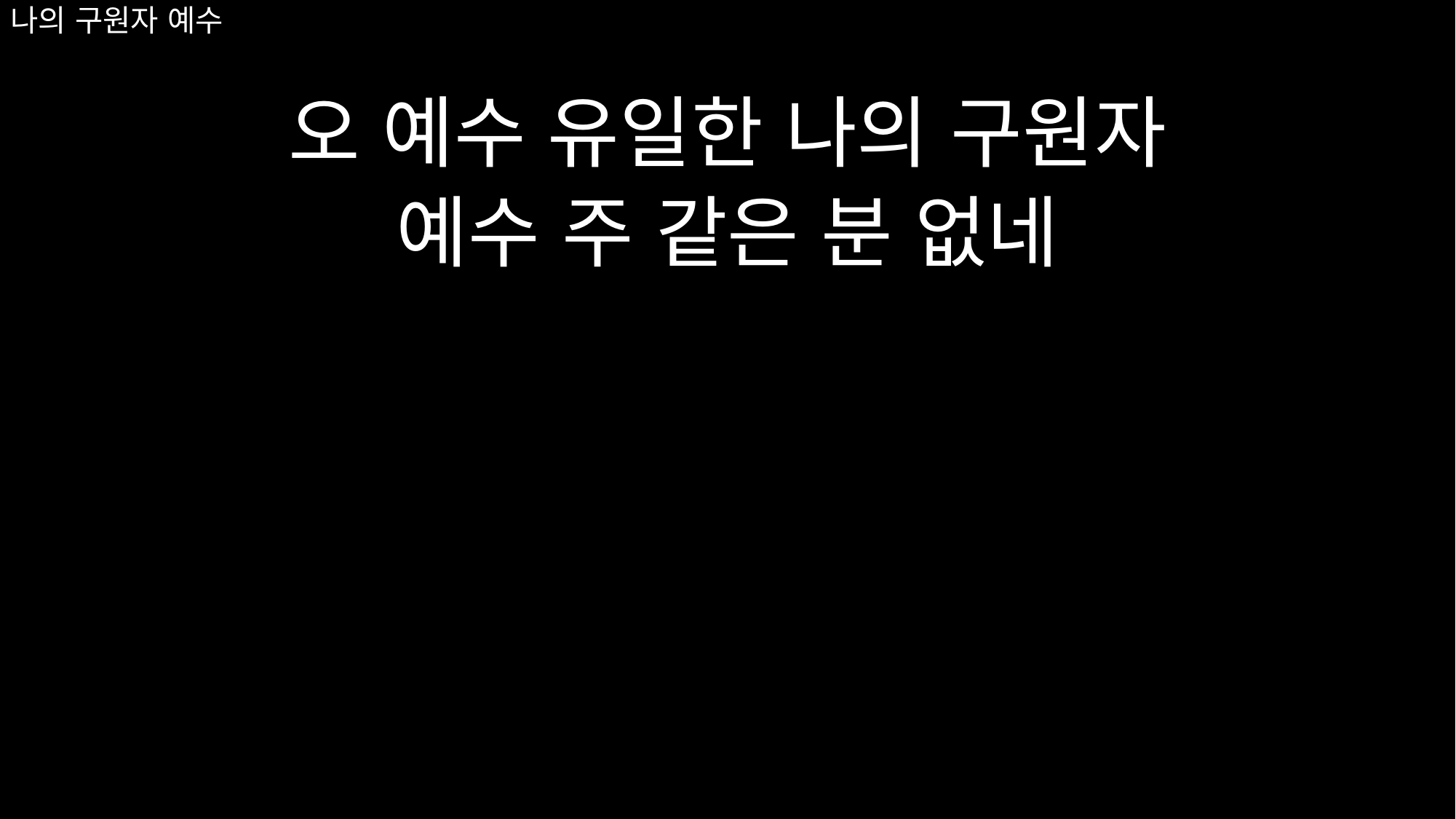

# 나의 구원자 예수
오 예수 유일한 나의 구원자
예수 주 같은 분 없네